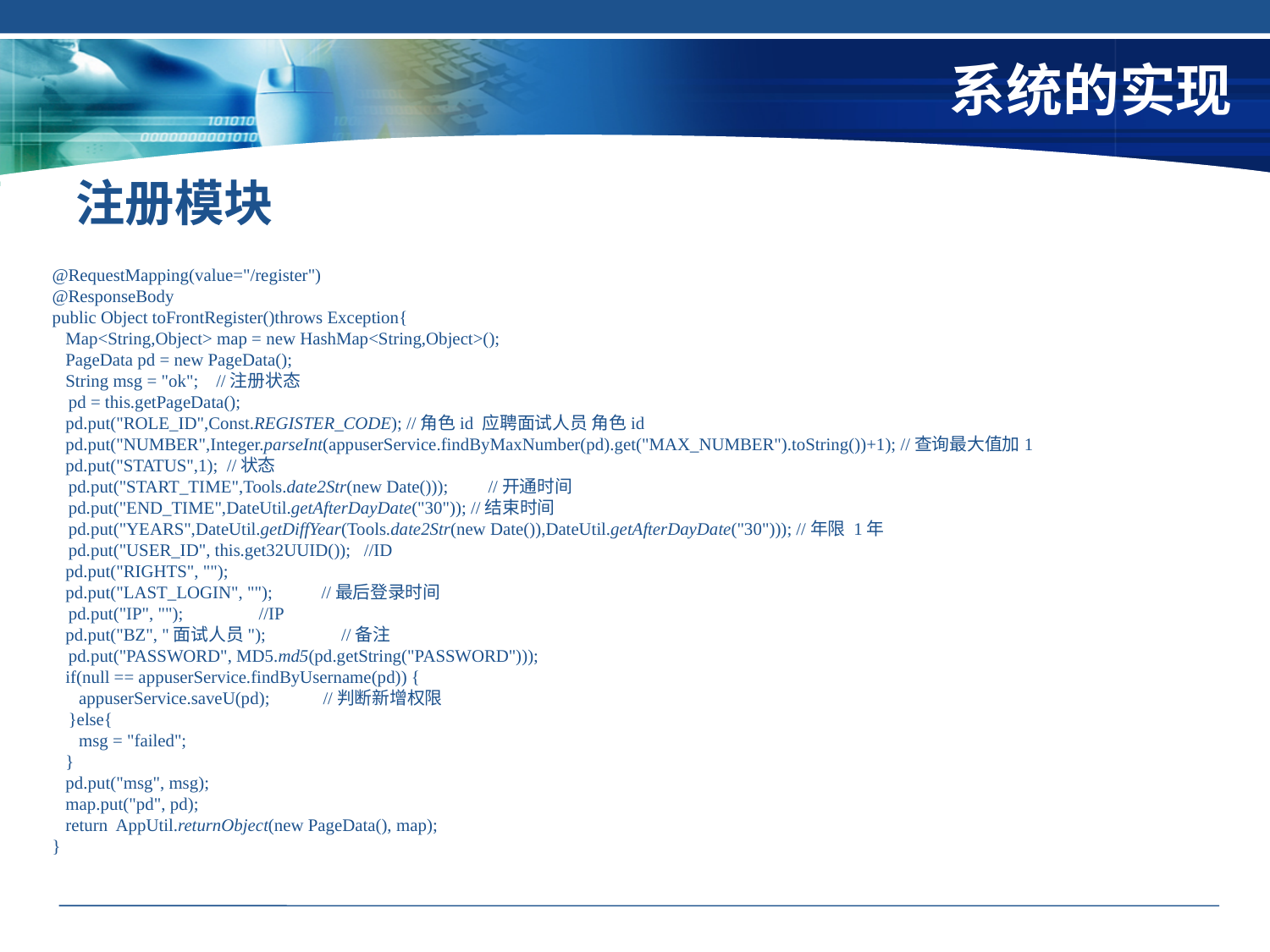

# 系统的实现
注册模块

@RequestMapping(value="/register")
@ResponseBody
public Object toFrontRegister()throws Exception{
   Map<String,Object> map = new HashMap<String,Object>();
   PageData pd = new PageData();
   String msg = "ok";    //注册状态
   pd = this.getPageData();
   pd.put("ROLE_ID",Const.REGISTER_CODE); //角色id 应聘面试人员 角色id
   pd.put("NUMBER",Integer.parseInt(appuserService.findByMaxNumber(pd).get("MAX_NUMBER").toString())+1); //查询最大值加1
   pd.put("STATUS",1);  //状态
   pd.put("START_TIME",Tools.date2Str(new Date()));         //开通时间
   pd.put("END_TIME",DateUtil.getAfterDayDate("30")); //结束时间
   pd.put("YEARS",DateUtil.getDiffYear(Tools.date2Str(new Date()),DateUtil.getAfterDayDate("30"))); //年限 1年
   pd.put("USER_ID", this.get32UUID());   //ID
   pd.put("RIGHTS", "");
   pd.put("LAST_LOGIN", "");           //最后登录时间
   pd.put("IP", "");                 //IP
   pd.put("BZ", "面试人员");                 //备注
   pd.put("PASSWORD", MD5.md5(pd.getString("PASSWORD")));
   if(null == appuserService.findByUsername(pd)) {
      appuserService.saveU(pd);            //判断新增权限
   }else{
      msg = "failed";
   }
   pd.put("msg", msg);
   map.put("pd", pd);
   return  AppUtil.returnObject(new PageData(), map);
}